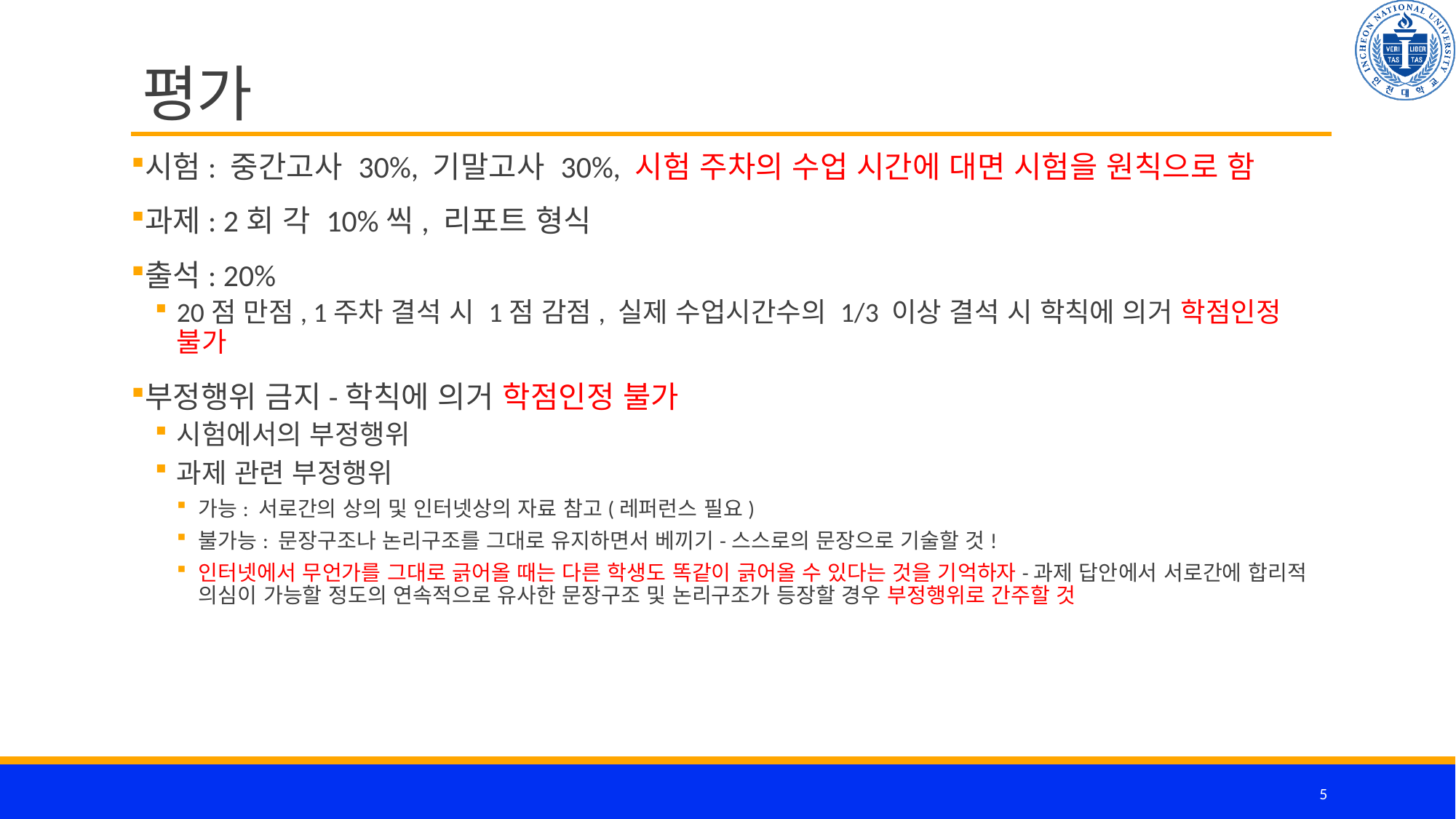

# 평가
시험: 중간고사 30%, 기말고사 30%, 시험 주차의 수업 시간에 대면 시험을 원칙으로 함
과제: 2회 각 10%씩, 리포트 형식
출석: 20%
20점 만점, 1주차 결석 시 1점 감점, 실제 수업시간수의 1/3 이상 결석 시 학칙에 의거 학점인정 불가
부정행위 금지-학칙에 의거 학점인정 불가
시험에서의 부정행위
과제 관련 부정행위
가능: 서로간의 상의 및 인터넷상의 자료 참고(레퍼런스 필요)
불가능: 문장구조나 논리구조를 그대로 유지하면서 베끼기-스스로의 문장으로 기술할 것!
인터넷에서 무언가를 그대로 긁어올 때는 다른 학생도 똑같이 긁어올 수 있다는 것을 기억하자-과제 답안에서 서로간에 합리적 의심이 가능할 정도의 연속적으로 유사한 문장구조 및 논리구조가 등장할 경우 부정행위로 간주할 것
5